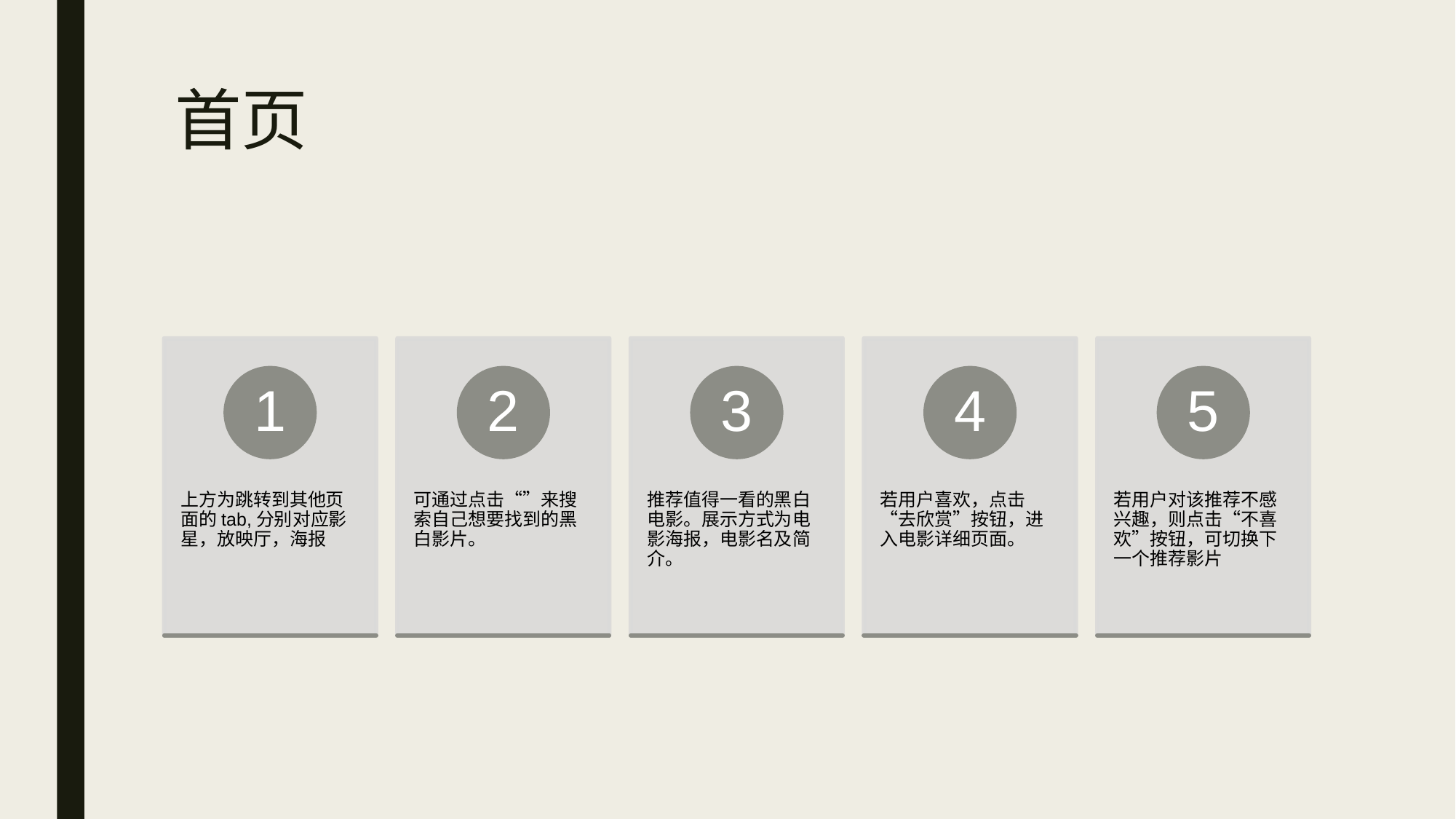

# 首页
上方为跳转到其他页面的tab,分别对应影星，放映厅，海报
1
可通过点击“”来搜索自己想要找到的黑白影片。
2
推荐值得一看的黑白电影。展示方式为电影海报，电影名及简介。
3
若用户喜欢，点击“去欣赏”按钮，进入电影详细页面。
4
若用户对该推荐不感兴趣，则点击“不喜欢”按钮，可切换下一个推荐影片
5